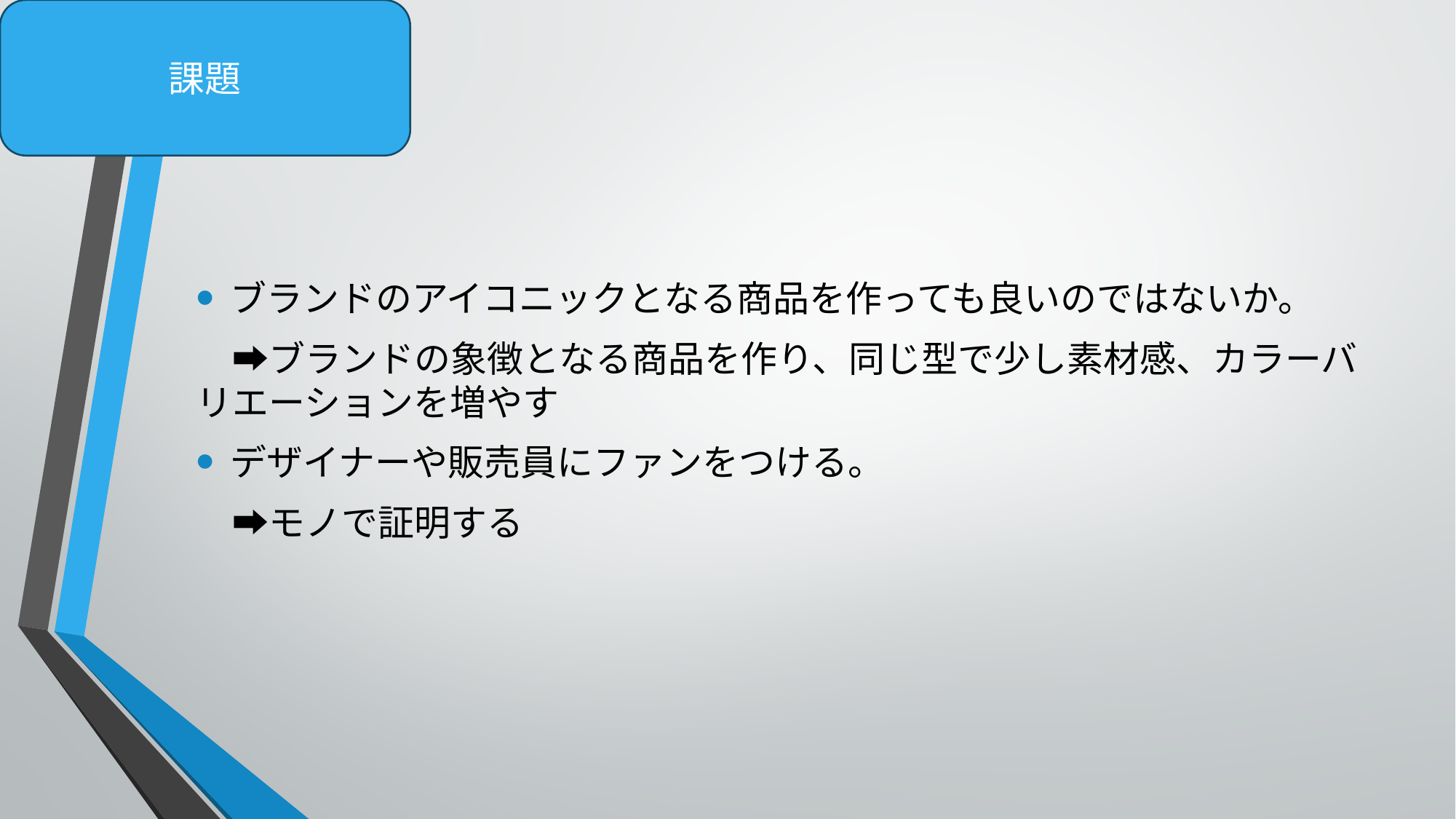

課題
ブランドのアイコニックとなる商品を作っても良いのではないか。
　➡ブランドの象徴となる商品を作り、同じ型で少し素材感、カラーバリエーションを増やす
デザイナーや販売員にファンをつける。
　➡モノで証明する